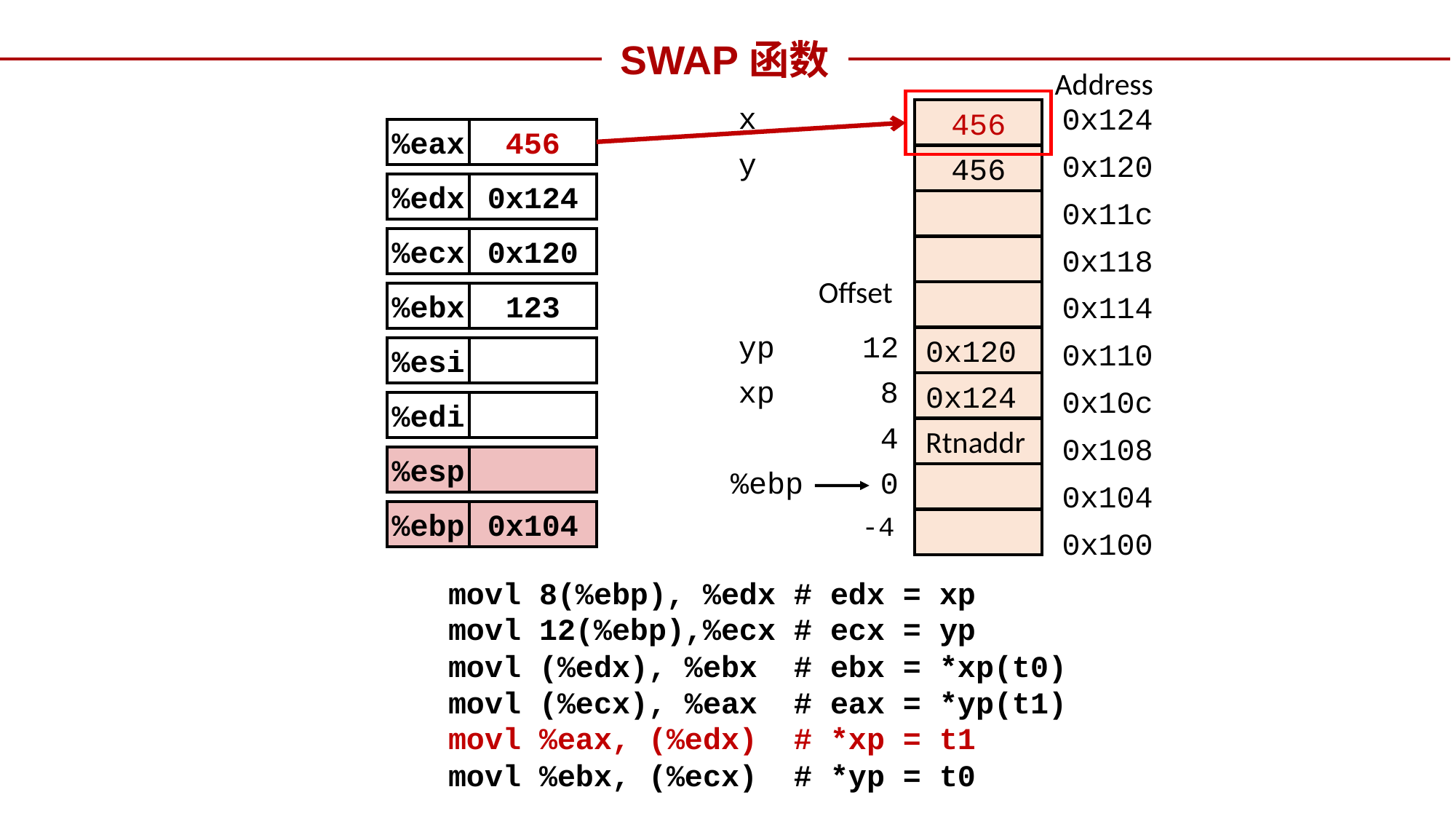

SWAP函数
Address

x
0x124
456
%eax
%edx
%ecx
%ebx
%esi
%edi
%esp
%ebp
456
0x124
0x120
123

0x104
y
0x120
456
0x11c

0x118

Offset

0x114
yp
12
0x120
0x110
xp
 8
0x124
0x10c
 4
Rtnaddr
0x108
%ebp
 0

0x104

-4

0x100
movl 8(%ebp), %edx # edx = xp
movl 12(%ebp),%ecx # ecx = yp
movl (%edx), %ebx  # ebx = *xp(t0)
movl (%ecx), %eax  # eax = *yp(t1)
movl %eax, (%edx)  # *xp = t1
movl %ebx, (%ecx)  # *yp = t0